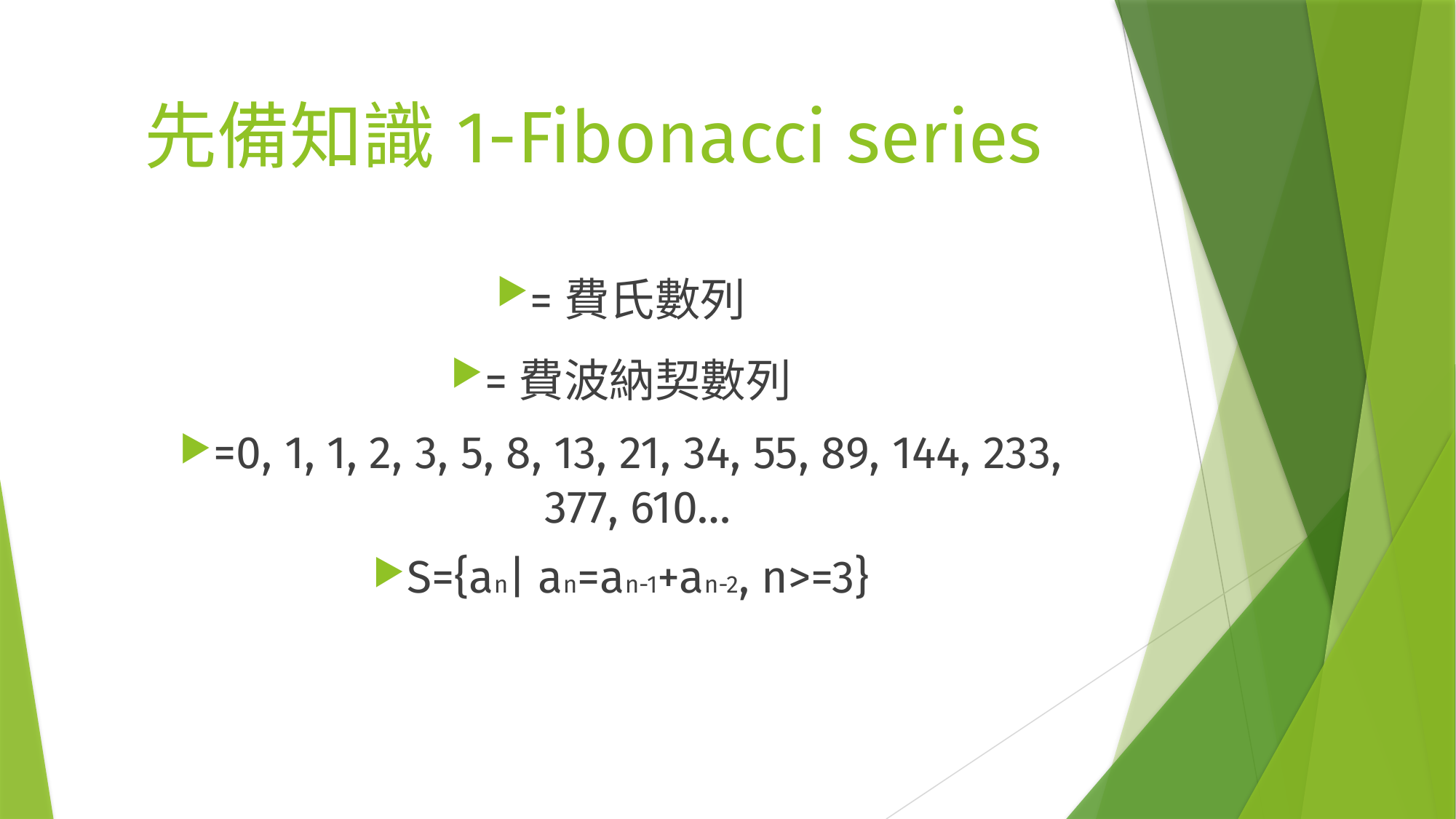

# 先備知識1-Fibonacci series
=費氏數列
=費波納契數列
=0, 1, 1, 2, 3, 5, 8, 13, 21, 34, 55, 89, 144, 233, 377, 610…
S={an| an=an-1+an-2, n>=3}